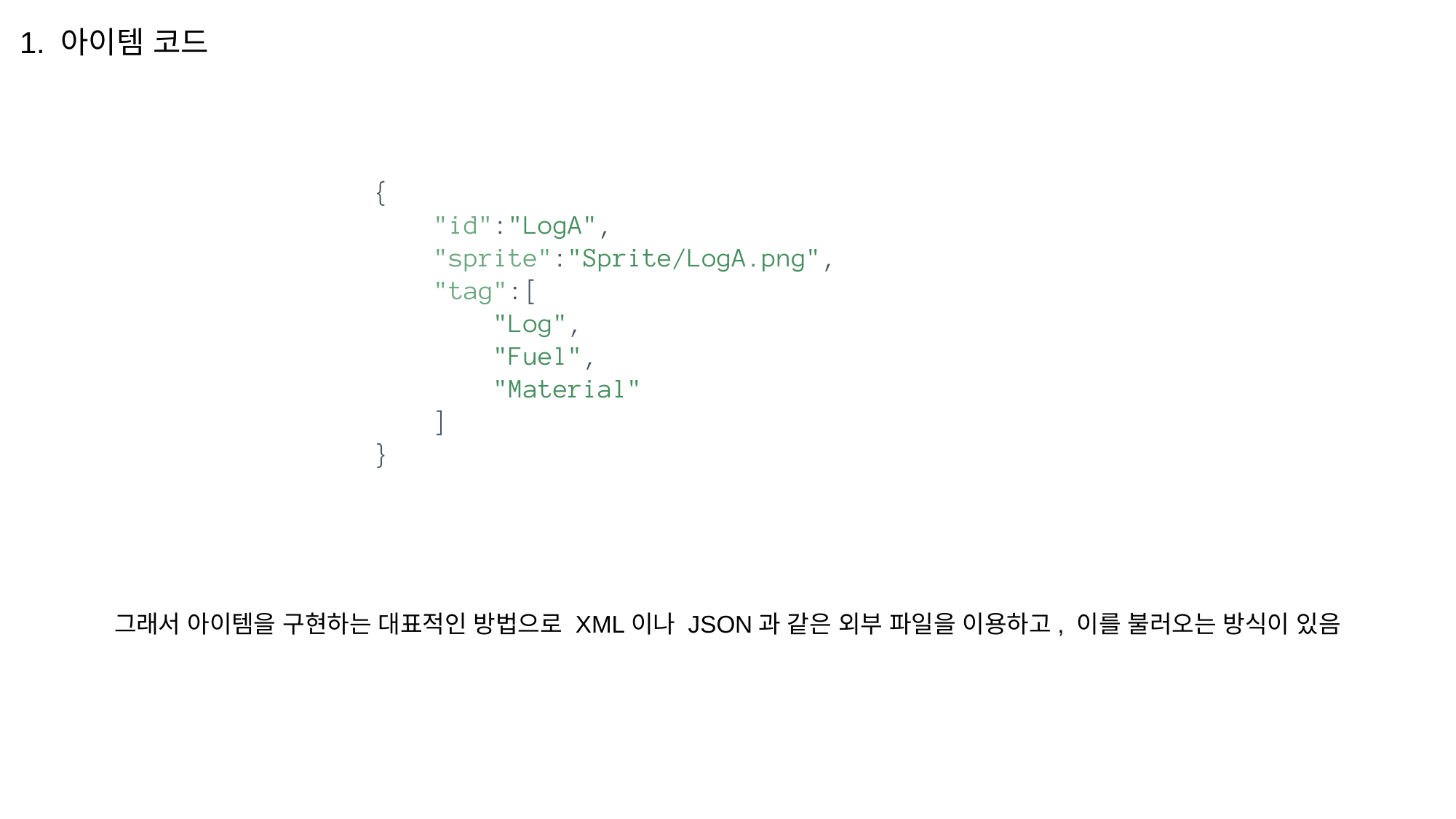

1. 아이템 코드
{
    "id":"LogA",
    "sprite":"Sprite/LogA.png",
    "tag":[
        "Log",
        "Fuel",
        "Material"
    ]
}
그래서 아이템을 구현하는 대표적인 방법으로 XML이나 JSON과 같은 외부 파일을 이용하고, 이를 불러오는 방식이 있음